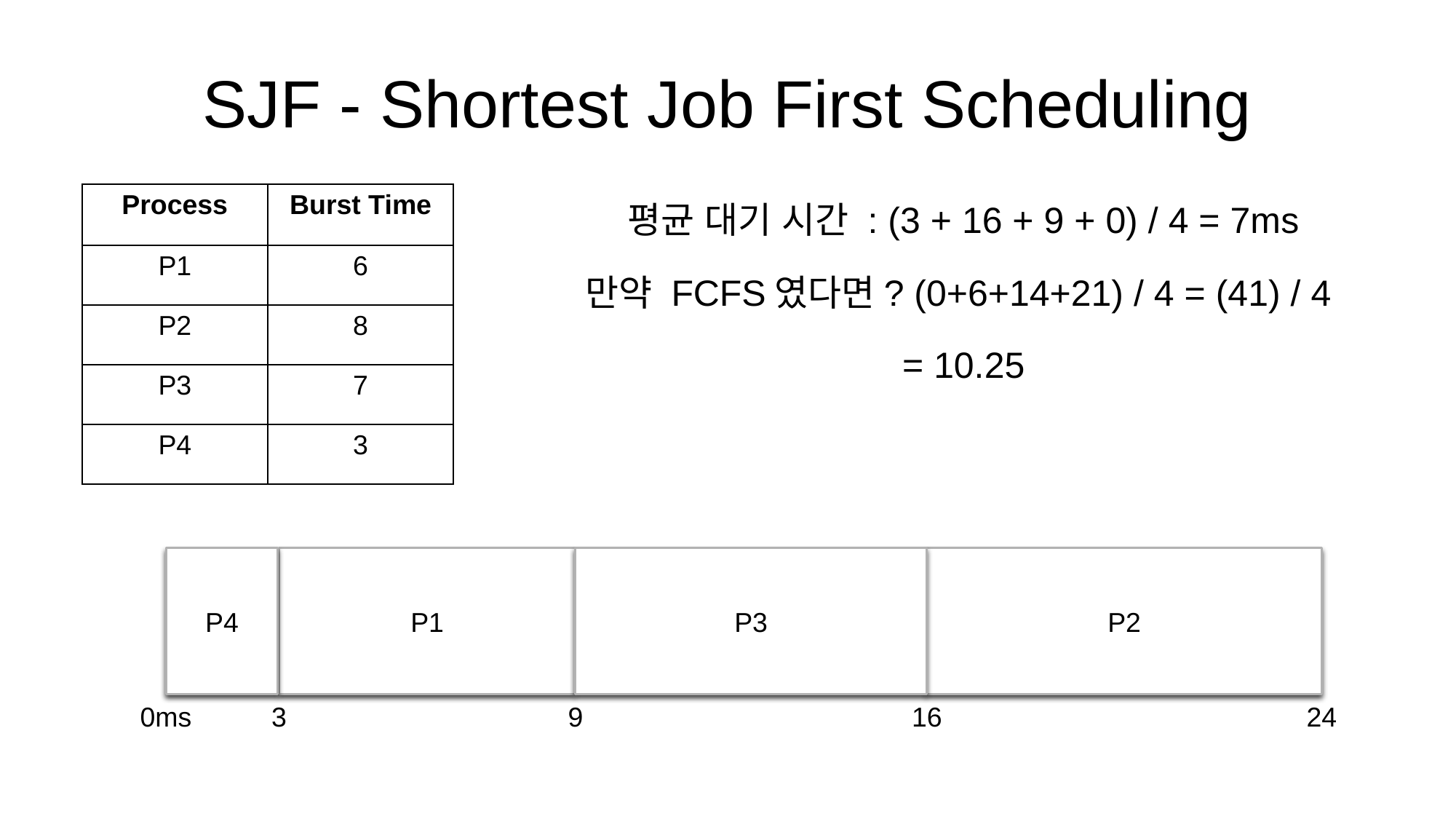

# SJF - Shortest Job First Scheduling
평균 대기 시간 : (3 + 16 + 9 + 0) / 4 = 7ms
만약 FCFS였다면? (0+6+14+21) / 4 = (41) / 4
= 10.25
| Process | Burst Time |
| --- | --- |
| P1 | 6 |
| P2 | 8 |
| P3 | 7 |
| P4 | 3 |
P4
P1
P3
P2
0ms
3
16
24
9